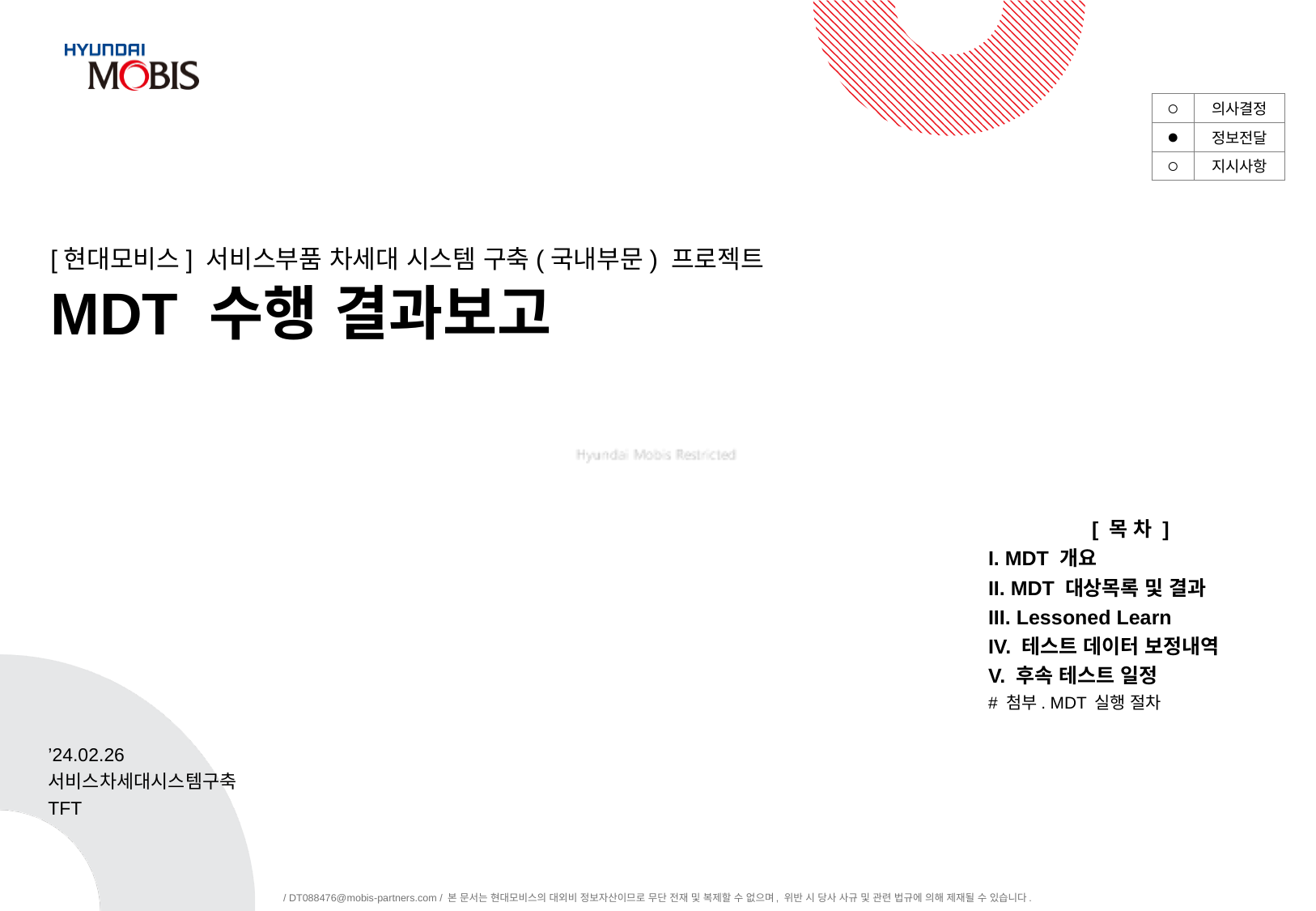

| ○ | 의사결정 |
| --- | --- |
| ● | 정보전달 |
| ○ | 지시사항 |
[현대모비스] 서비스부품 차세대 시스템 구축(국내부문) 프로젝트
MDT 수행 결과보고
[ 목 차 ]
I. MDT 개요
II. MDT 대상목록 및 결과
III. Lessoned Learn
IV. 테스트 데이터 보정내역
V. 후속 테스트 일정
# 첨부. MDT 실행 절차
’24.02.26
서비스차세대시스템구축TFT